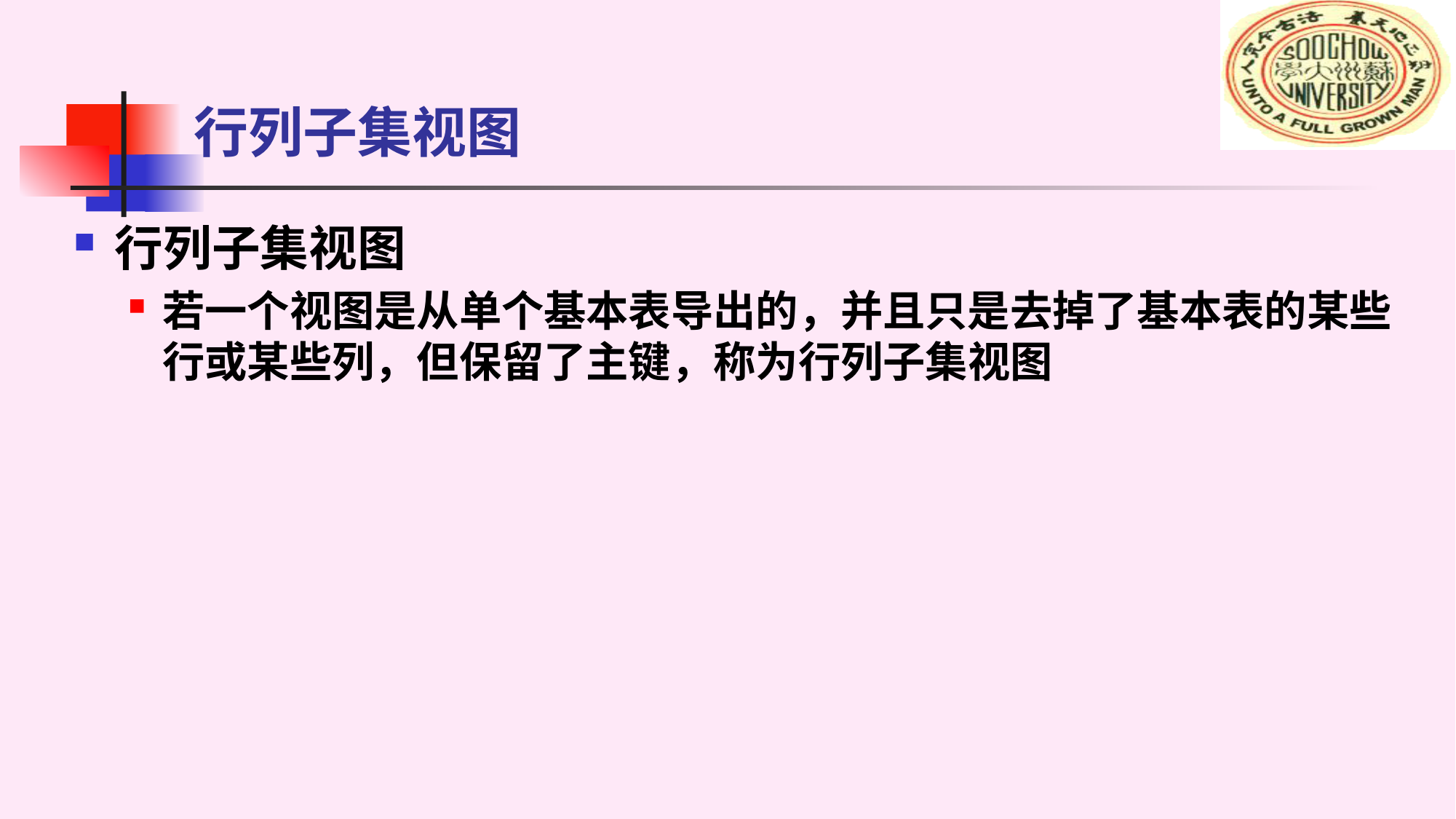

# 行列子集视图
行列子集视图
若一个视图是从单个基本表导出的，并且只是去掉了基本表的某些行或某些列，但保留了主键，称为行列子集视图